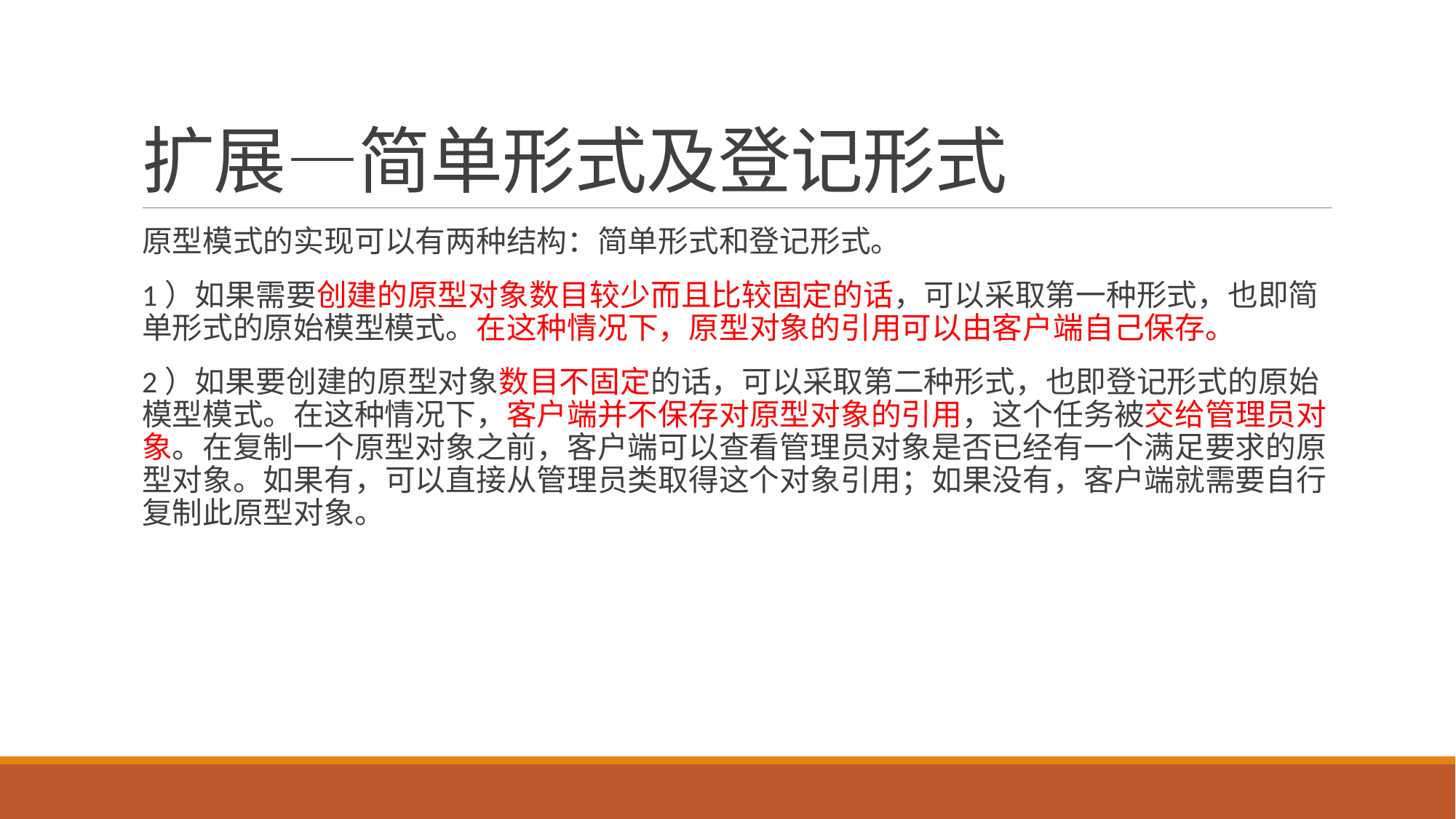

# 扩展—简单形式及登记形式
原型模式的实现可以有两种结构：简单形式和登记形式。
1）如果需要创建的原型对象数目较少而且比较固定的话，可以采取第一种形式，也即简单形式的原始模型模式。在这种情况下，原型对象的引用可以由客户端自己保存。
2）如果要创建的原型对象数目不固定的话，可以采取第二种形式，也即登记形式的原始模型模式。在这种情况下，客户端并不保存对原型对象的引用，这个任务被交给管理员对象。在复制一个原型对象之前，客户端可以查看管理员对象是否已经有一个满足要求的原型对象。如果有，可以直接从管理员类取得这个对象引用；如果没有，客户端就需要自行复制此原型对象。